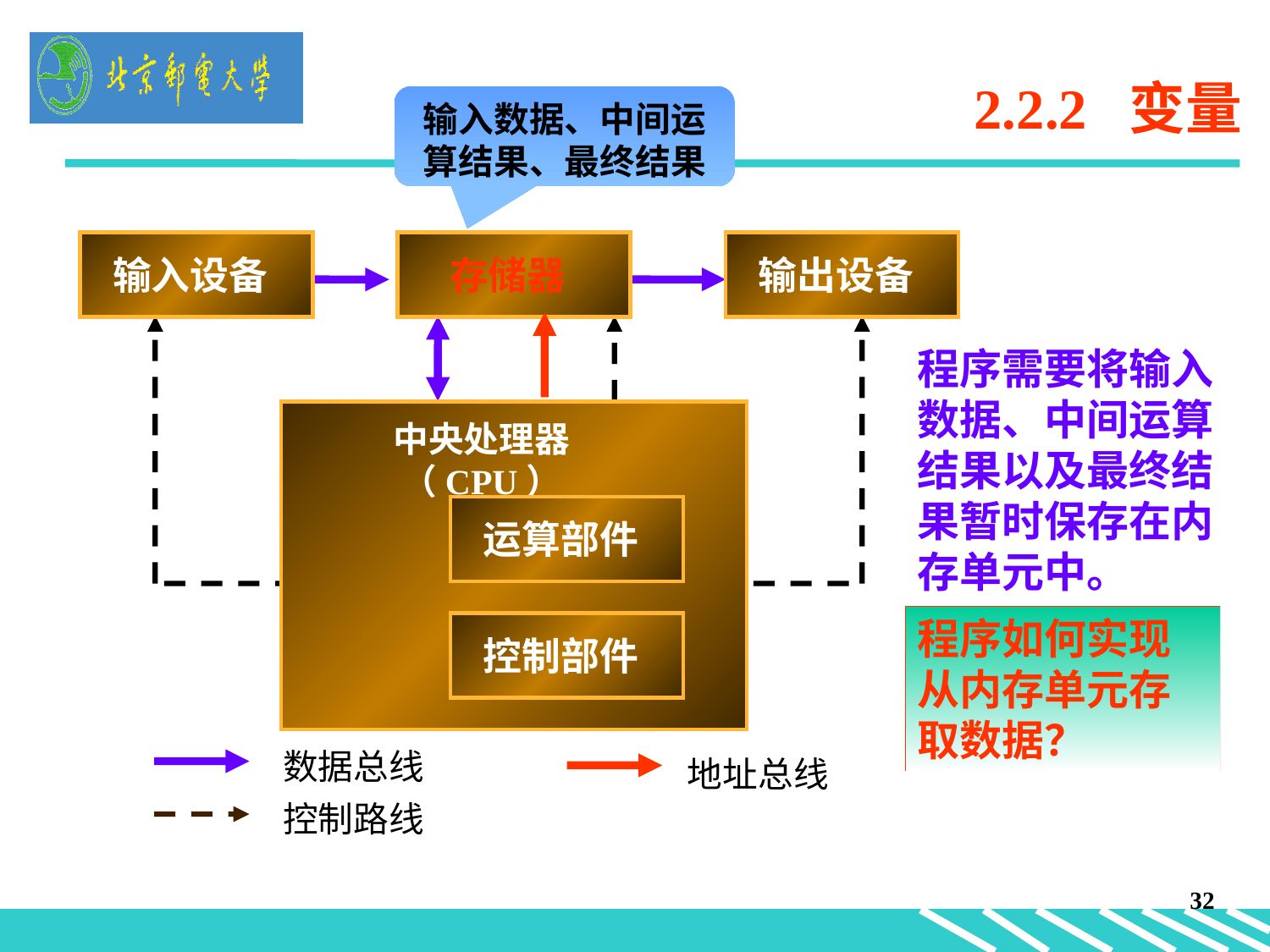

# 2.2.2  变量
输入数据、中间运算结果、最终结果

输入设备

存储器

输出设备

程序需要将输入数据、中间运算结果以及最终结果暂时保存在内存单元中。

中央处理器（CPU）

运算部件

程序如何实现从内存单元存取数据？

控制部件
数据总线
地址总线

控制路线

32